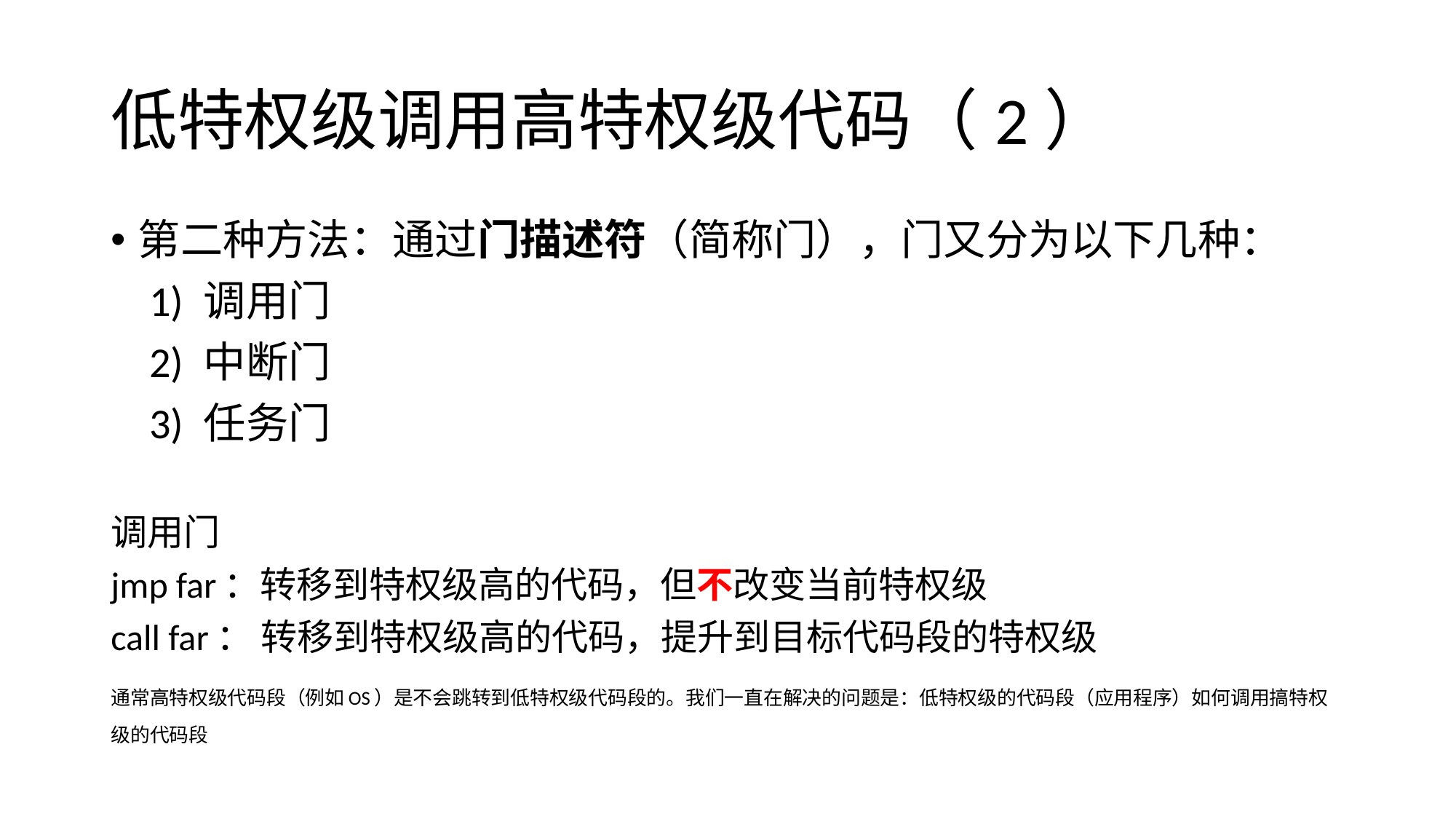

# 低特权级调用高特权级代码（2）

第二种方法：通过门描述符（简称门），门又分为以下几种：
    1) 调用门
    2) 中断门
    3) 任务门

调用门
jmp far：转移到特权级高的代码，但不改变当前特权级
call far： 转移到特权级高的代码，提升到目标代码段的特权级
通常高特权级代码段（例如OS）是不会跳转到低特权级代码段的。我们一直在解决的问题是：低特权级的代码段（应用程序）如何调用搞特权级的代码段